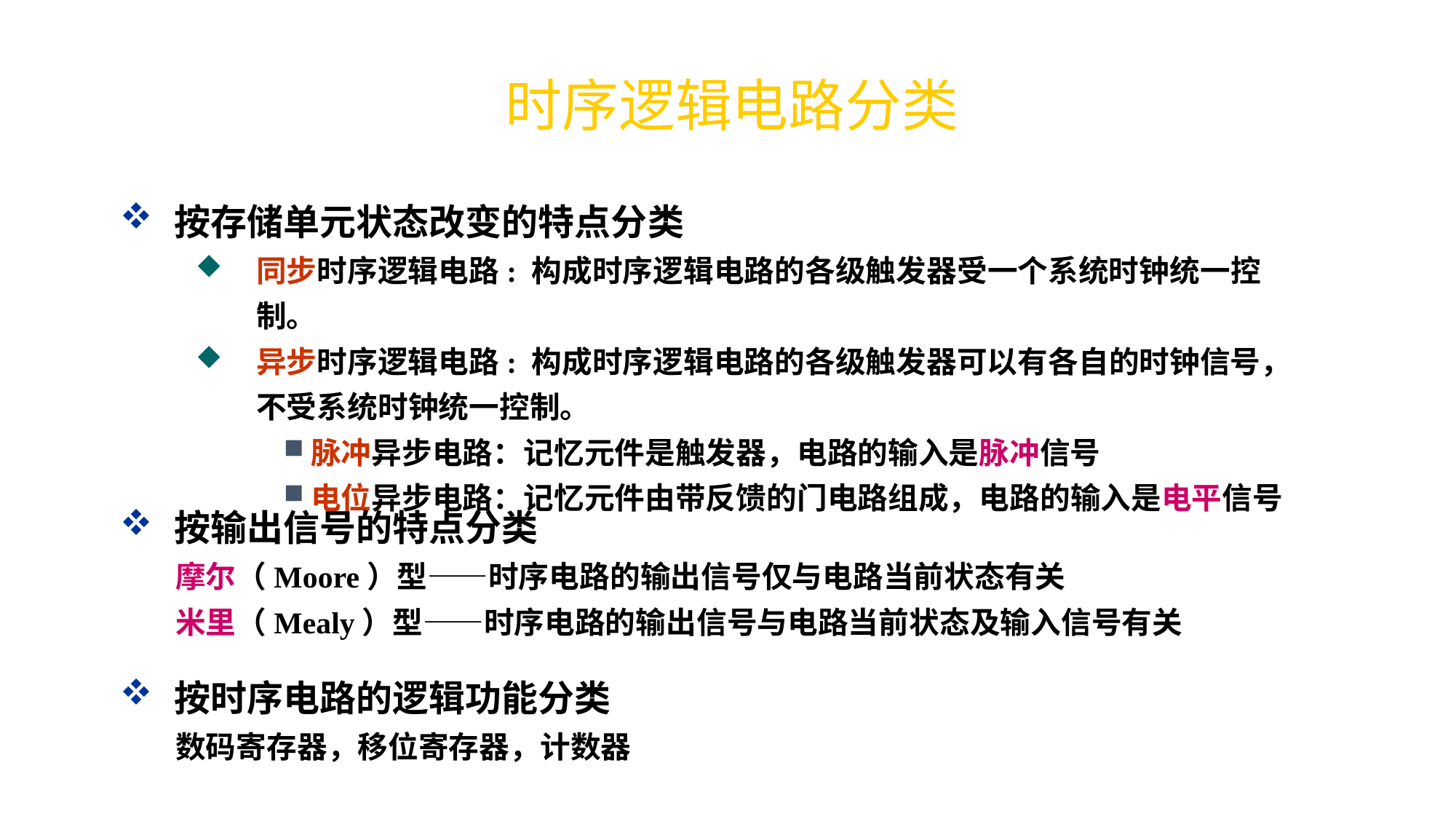

时序逻辑电路分类
按存储单元状态改变的特点分类
同步时序逻辑电路: 构成时序逻辑电路的各级触发器受一个系统时钟统一控制。
异步时序逻辑电路: 构成时序逻辑电路的各级触发器可以有各自的时钟信号，不受系统时钟统一控制。
脉冲异步电路：记忆元件是触发器，电路的输入是脉冲信号
电位异步电路：记忆元件由带反馈的门电路组成，电路的输入是电平信号
按输出信号的特点分类
       摩尔（Moore）型——时序电路的输出信号仅与电路当前状态有关
       米里（Mealy）型——时序电路的输出信号与电路当前状态及输入信号有关
按时序电路的逻辑功能分类
       数码寄存器，移位寄存器，计数器